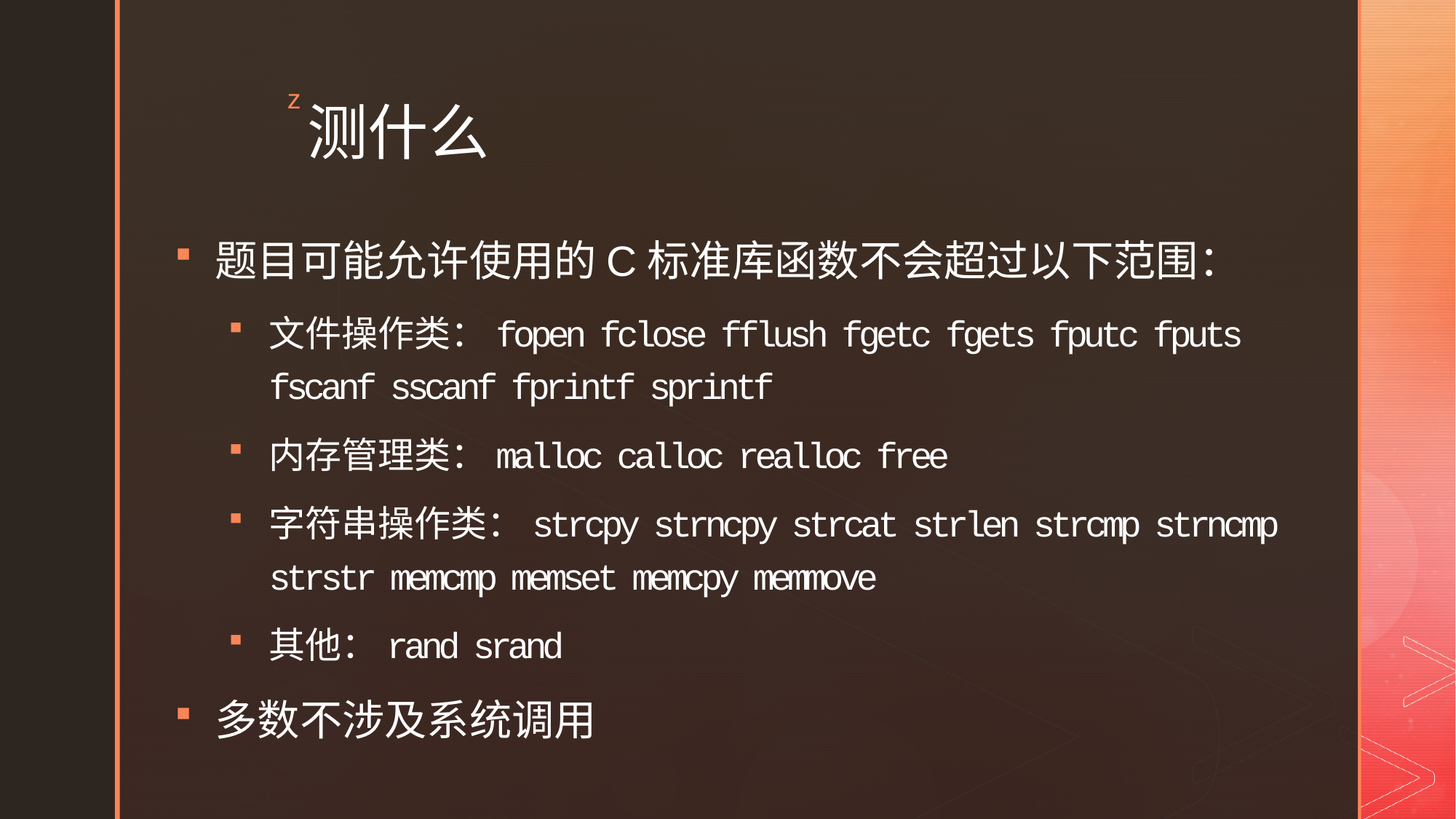

# 测什么
题目可能允许使用的C标准库函数不会超过以下范围：
文件操作类：fopen fclose fflush fgetc fgets fputc fputs fscanf sscanf fprintf sprintf
内存管理类：malloc calloc realloc free
字符串操作类：strcpy strncpy strcat strlen strcmp strncmp strstr memcmp memset memcpy memmove
其他：rand srand
多数不涉及系统调用